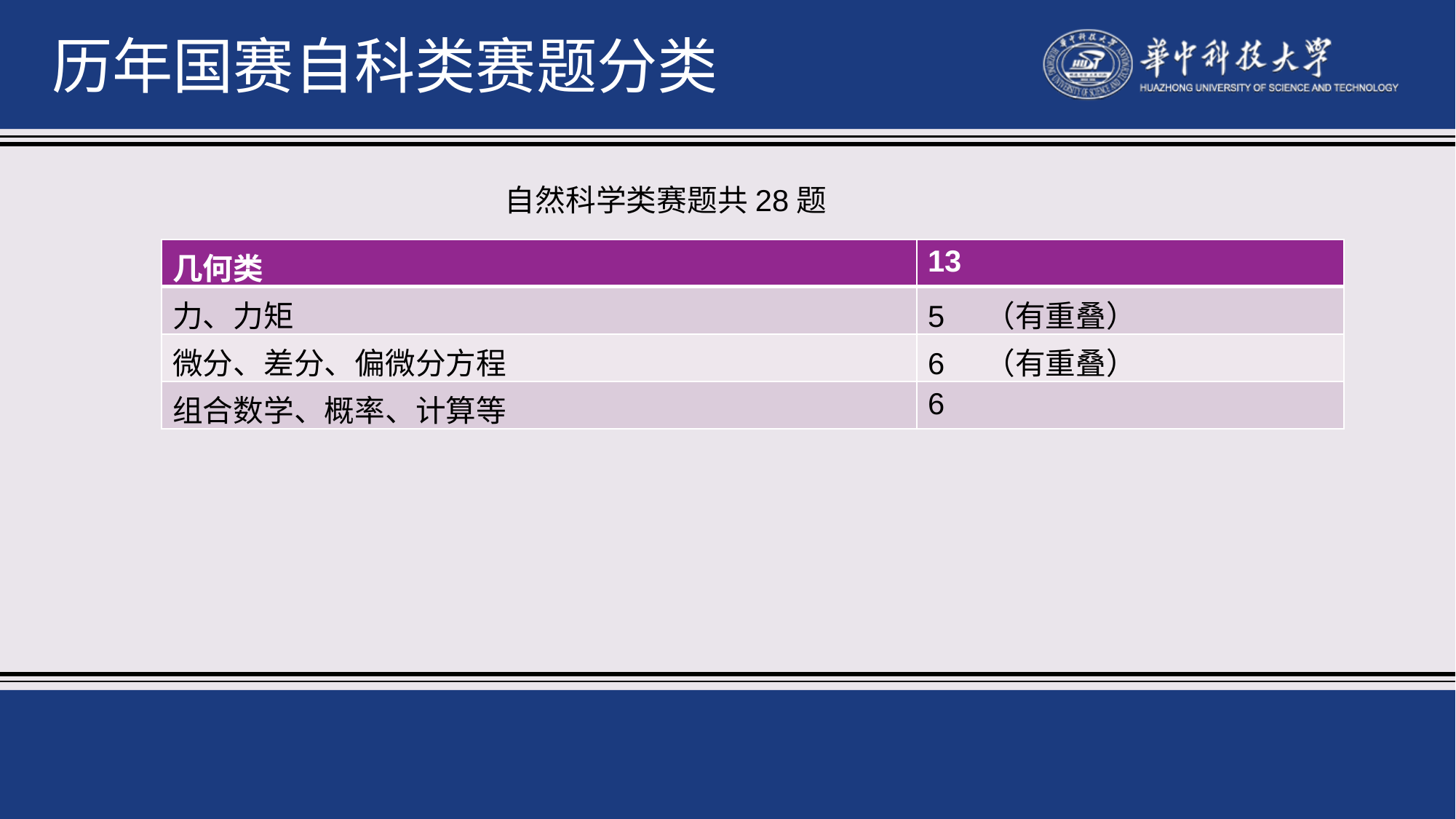

历年国赛自科类赛题分类
自然科学类赛题共28题
| 几何类 | 13 |
| --- | --- |
| 力、力矩 | 5 （有重叠） |
| 微分、差分、偏微分方程 | 6 （有重叠） |
| 组合数学、概率、计算等 | 6 |